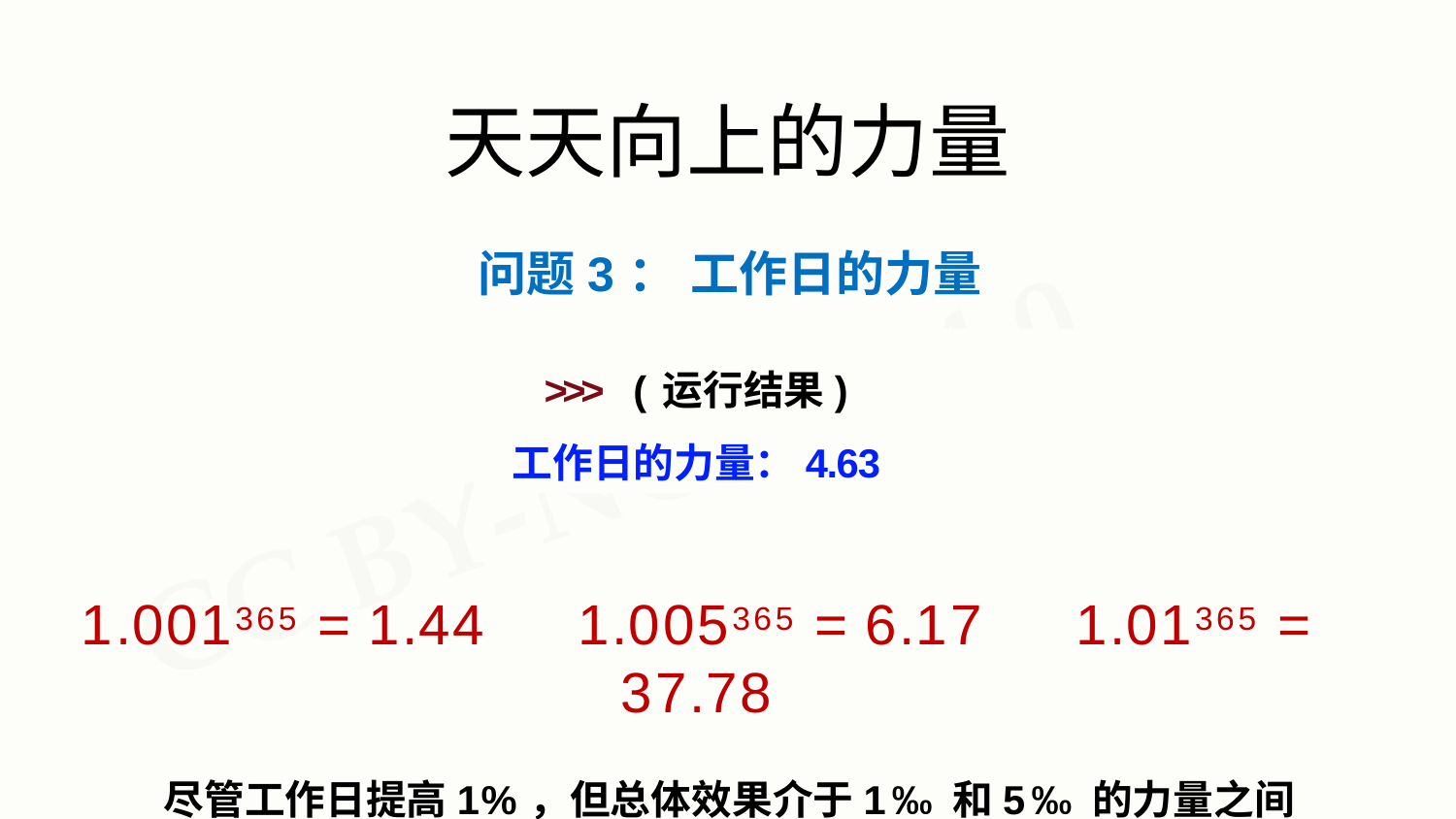

# 天天向上的力量
问题3： 工作日的力量

>>>	(运行结果)
工作日的力量：4.63

1.001365  = 1.44	1.005365  = 6.17	1.01365  = 37.78
尽管工作日提高1%，但总体效果介于1‰和5‰的力量之间